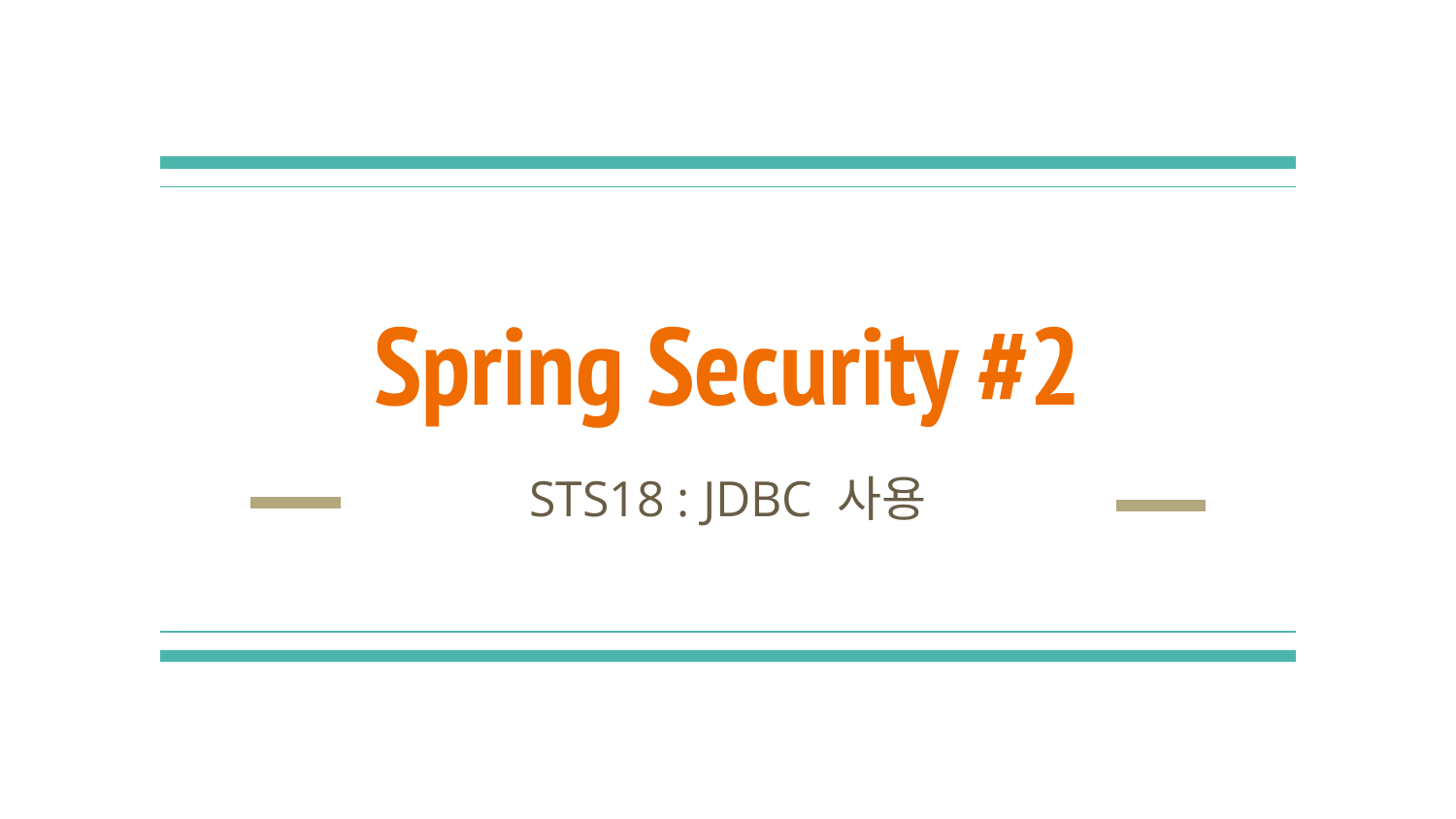

# Spring Security #2
STS18 : JDBC 사용